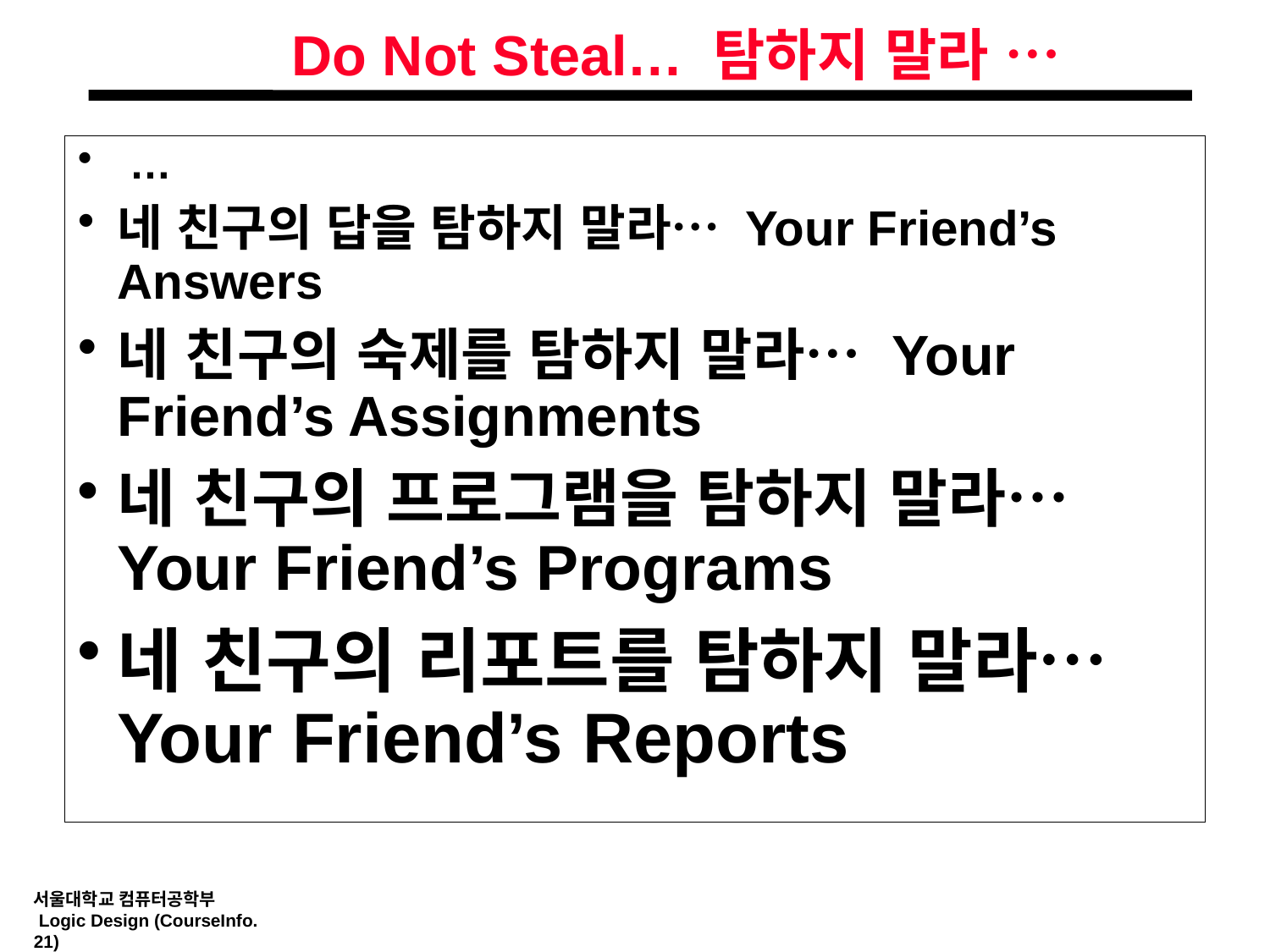

# Do Not Steal… 탐하지 말라 …
 …
네 친구의 답을 탐하지 말라… Your Friend’s Answers
네 친구의 숙제를 탐하지 말라… Your Friend’s Assignments
네 친구의 프로그램을 탐하지 말라… Your Friend’s Programs
네 친구의 리포트를 탐하지 말라…Your Friend’s Reports

서울대학교 컴퓨터공학부
 Logic Design (CourseInfo.21)